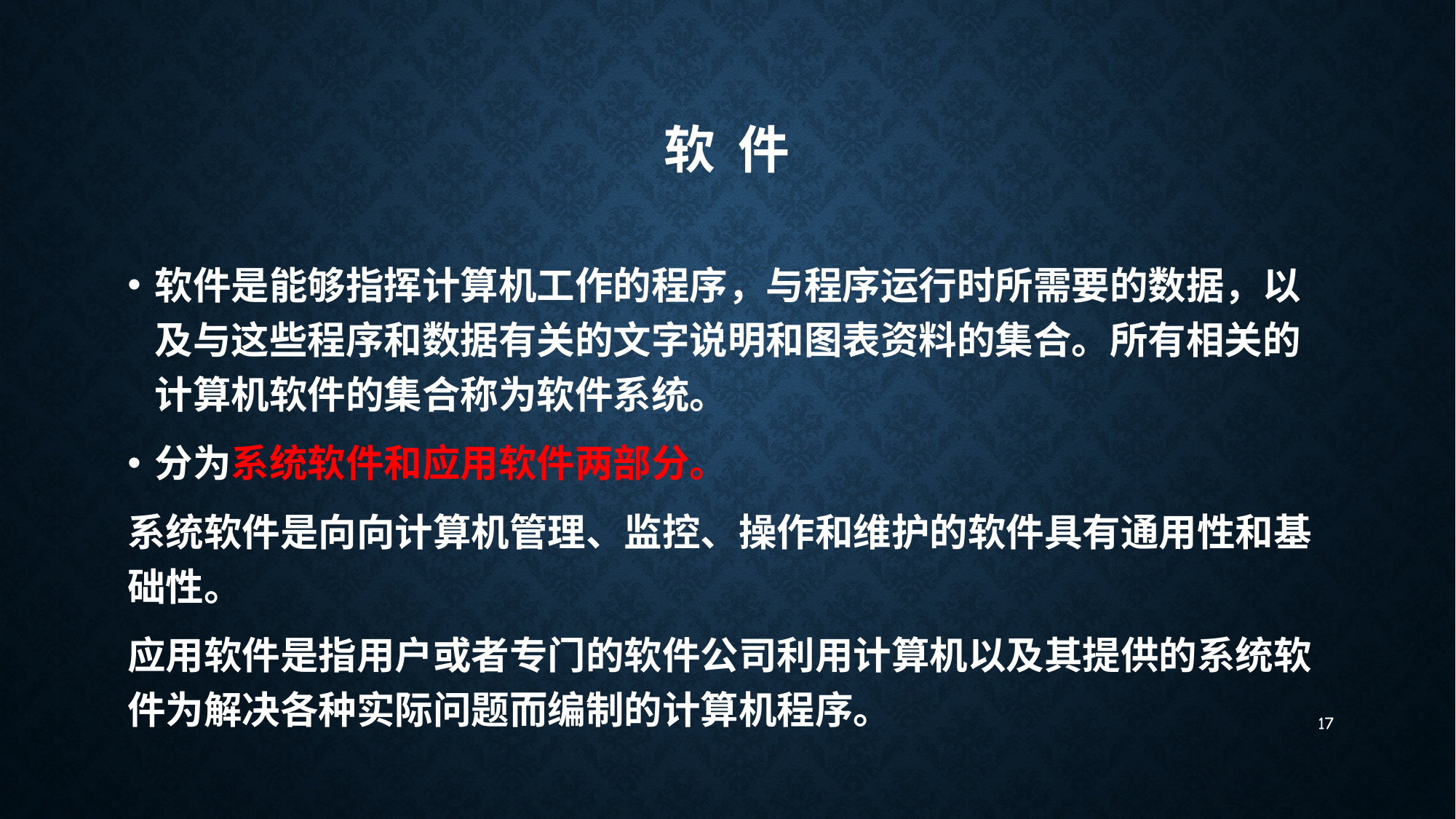

# 软  件
软件是能够指挥计算机工作的程序，与程序运行时所需要的数据，以及与这些程序和数据有关的文字说明和图表资料的集合。所有相关的计算机软件的集合称为软件系统。
分为系统软件和应用软件两部分。
系统软件是向向计算机管理、监控、操作和维护的软件具有通用性和基础性。
应用软件是指用户或者专门的软件公司利用计算机以及其提供的系统软件为解决各种实际问题而编制的计算机程序。

17